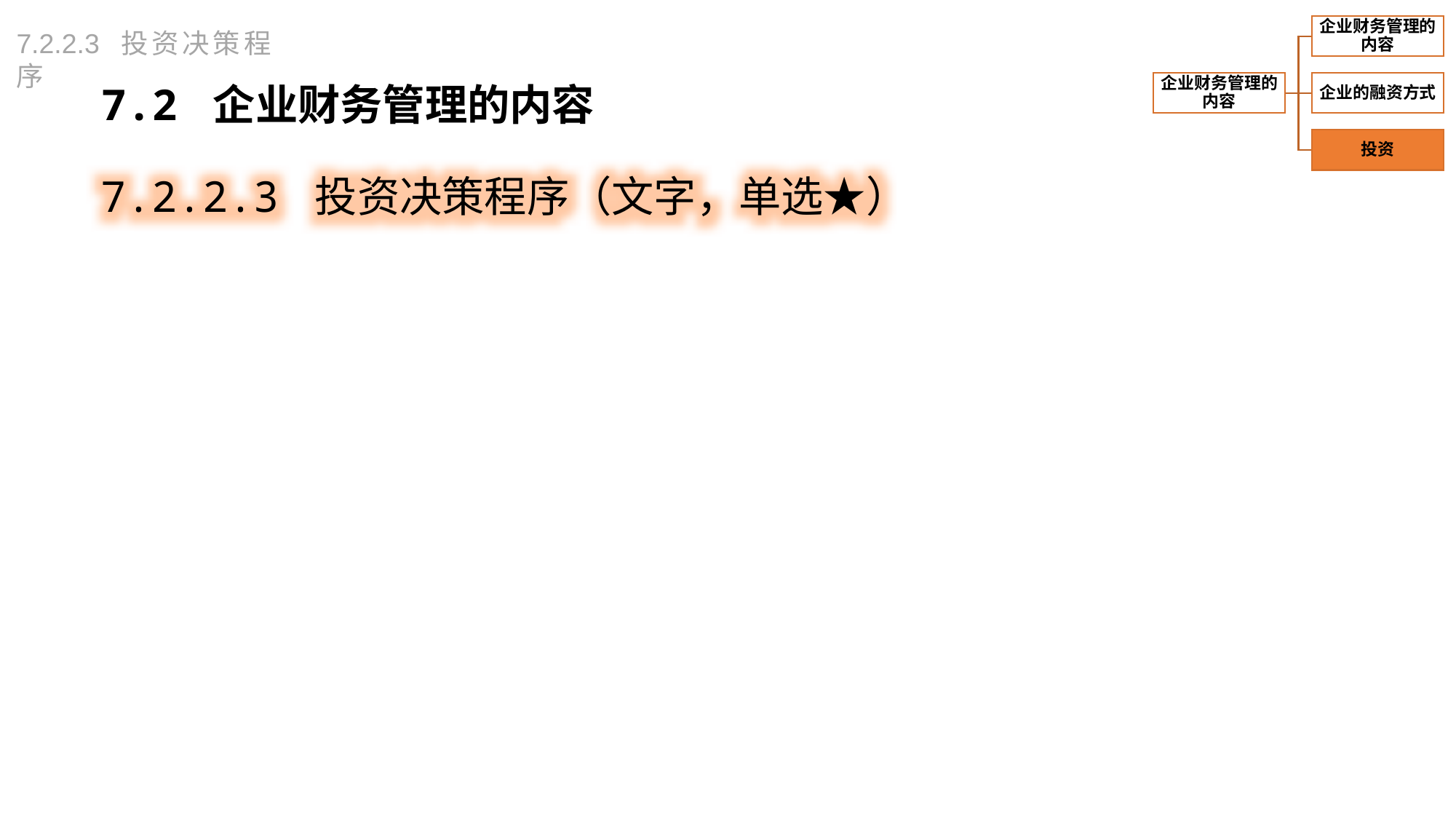

企业财务管理的内容
企业财务管理的内容
企业的融资方式
投资
7.2.2.3 投资决策程序
7.2 企业财务管理的内容
7.2.2.3 投资决策程序（文字，单选★）